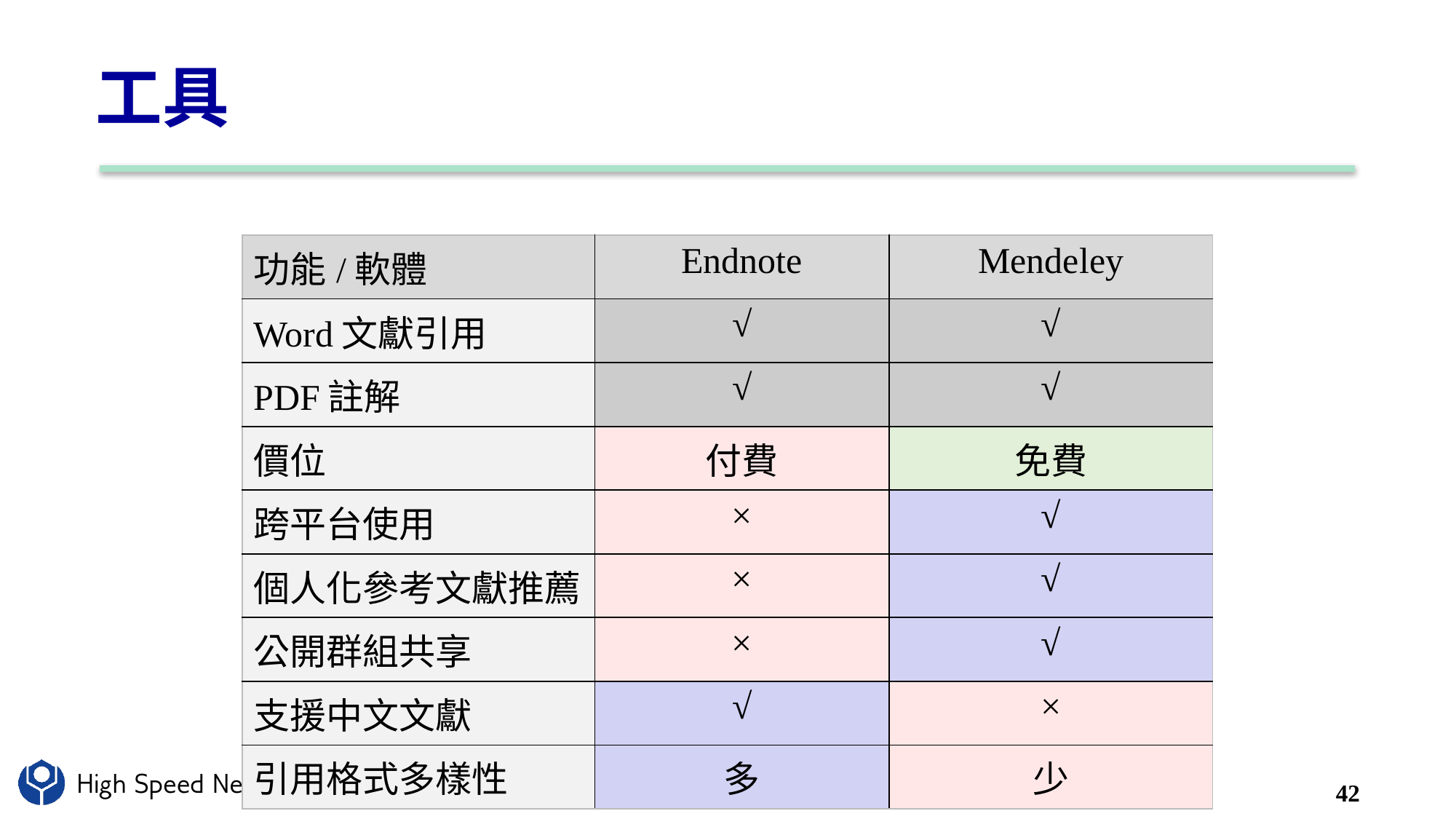

# 工具
| 功能/軟體 | Endnote | Mendeley |
| --- | --- | --- |
| Word文獻引用 | √ | √ |
| PDF註解 | √ | √ |
| 價位 | 付費 | 免費 |
| 跨平台使用 | × | √ |
| 個人化參考文獻推薦 | × | √ |
| 公開群組共享 | × | √ |
| 支援中文文獻 | √ | × |
| 引用格式多樣性 | 多 | 少 |
42